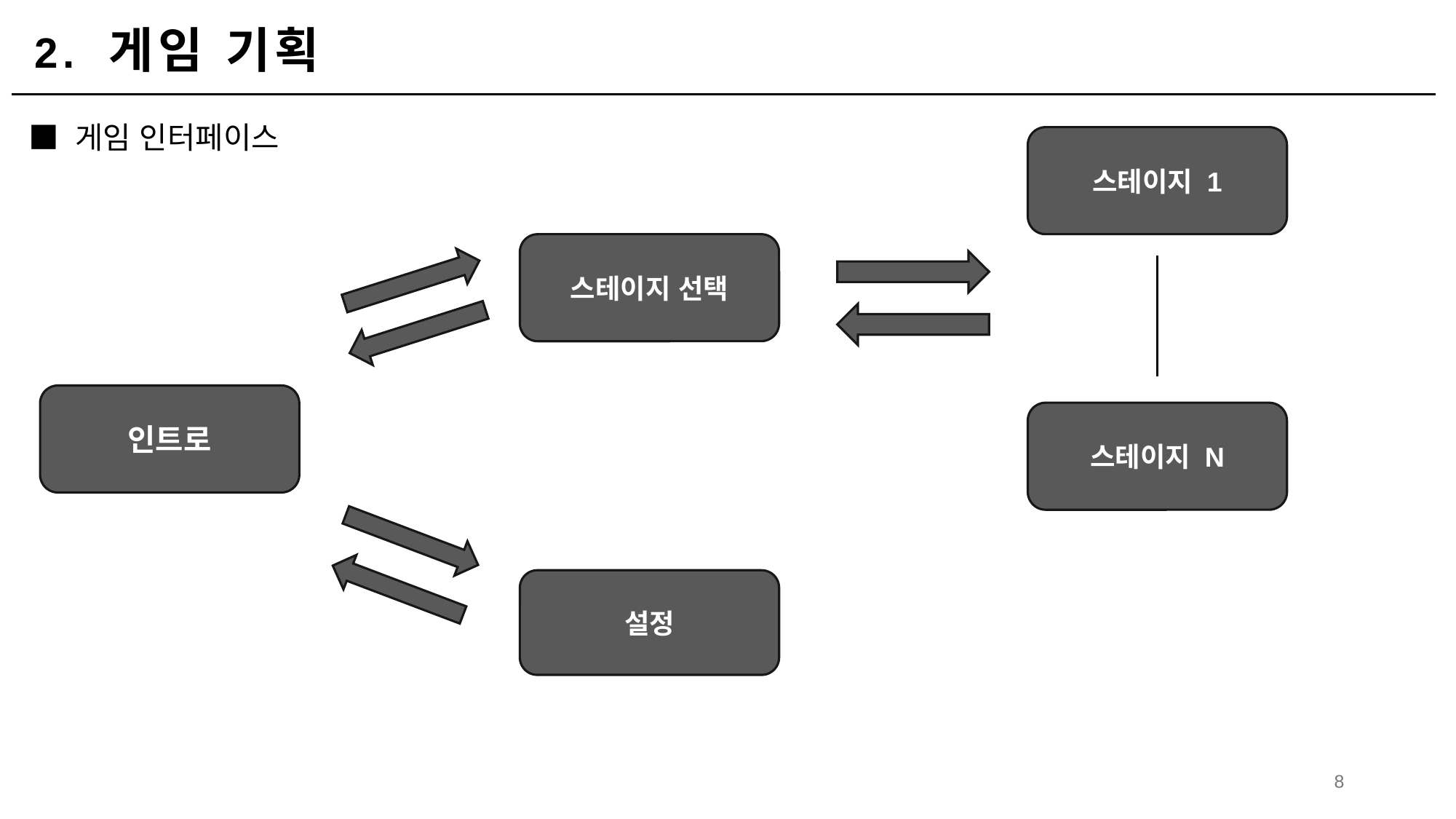

# 2. 게임 기획
■ 게임 인터페이스

스테이지 1
스테이지 선택

인트로
스테이지 N

설정

8